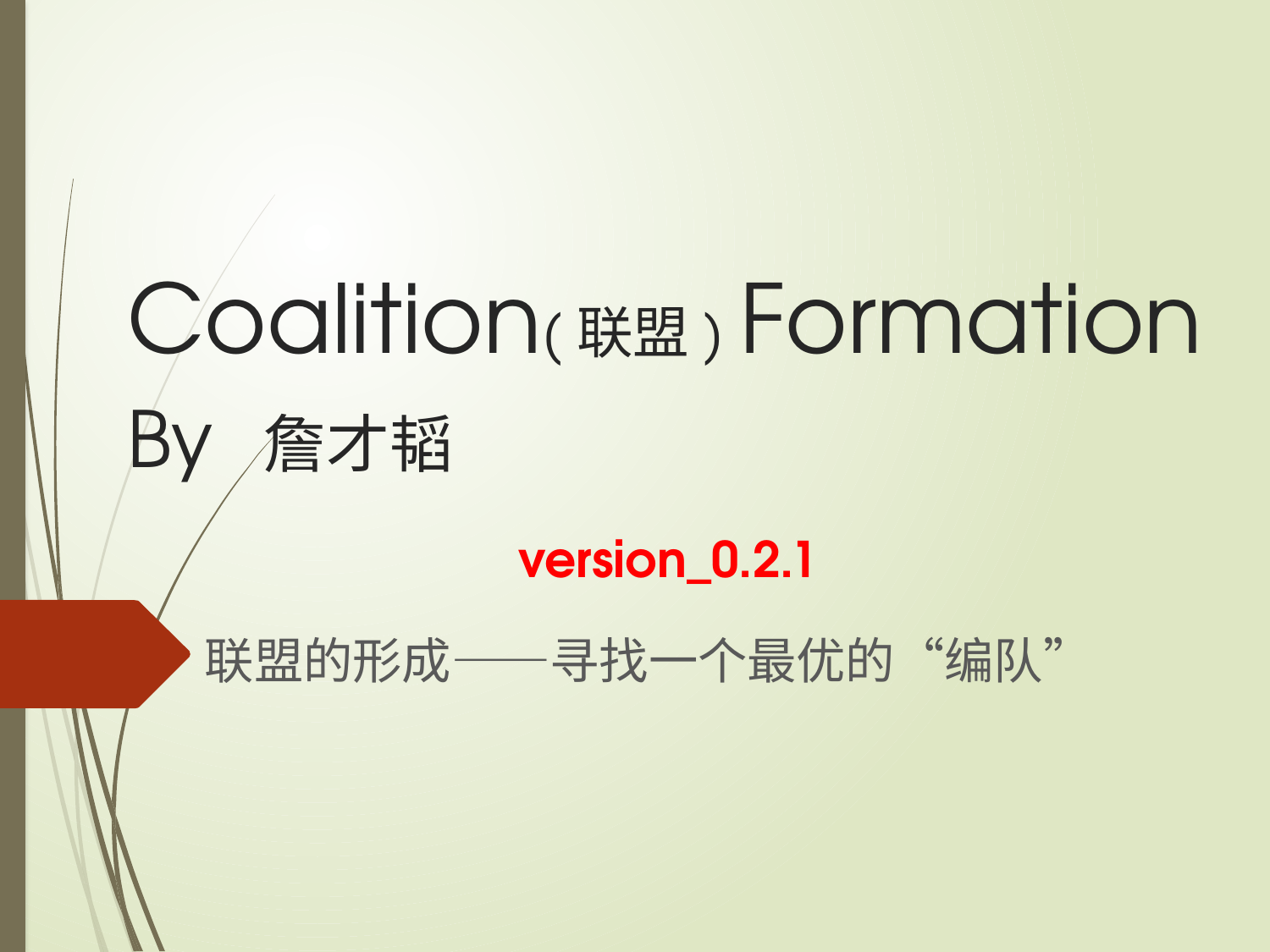

# Coalition(联盟) Formation By 詹才韬
version_0.2.1
联盟的形成——寻找一个最优的“编队”